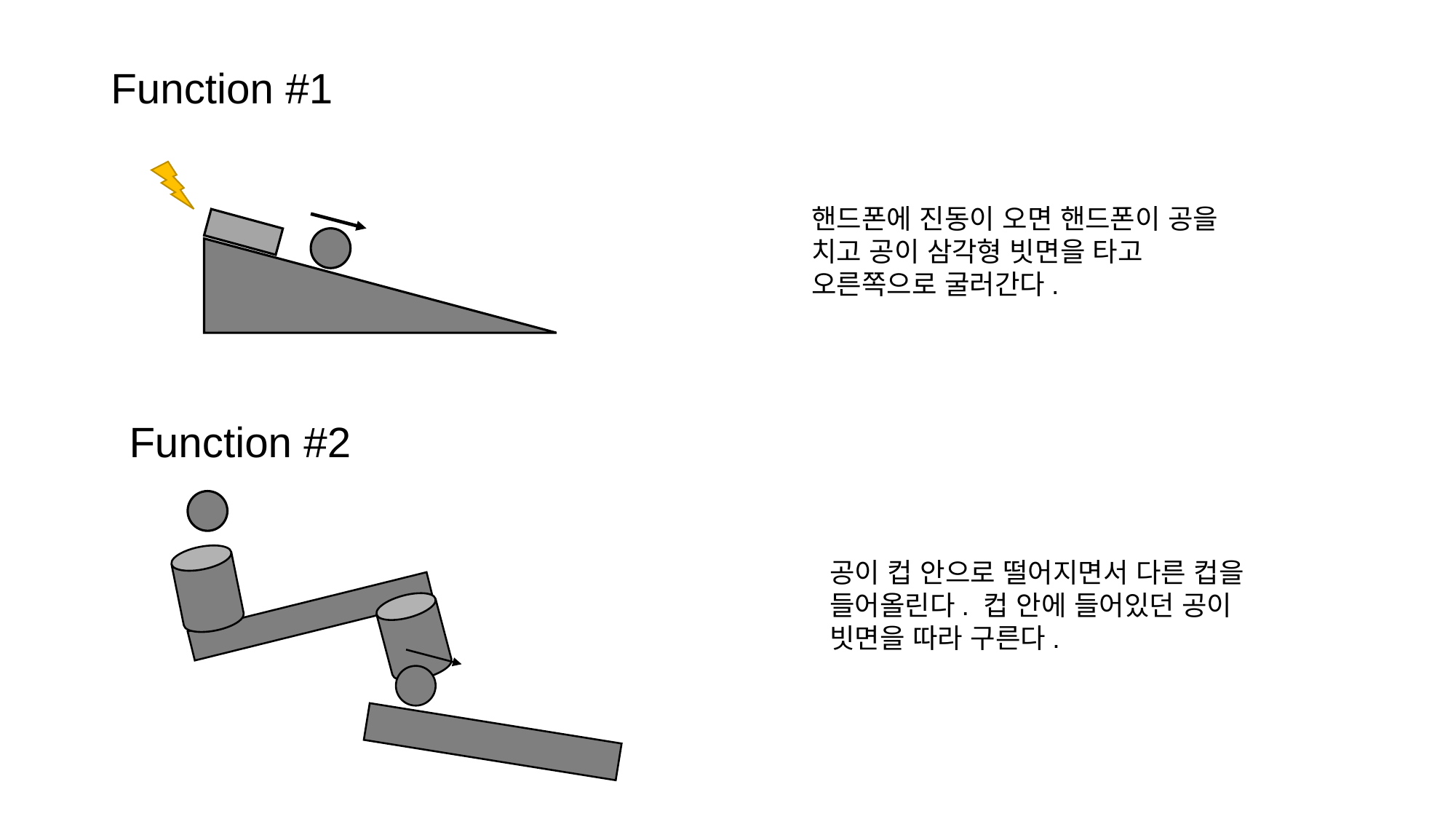

Function #1

핸드폰에 진동이 오면 핸드폰이 공을 치고 공이 삼각형 빗면을 타고 오른쪽으로 굴러간다.

Function #2

공이 컵 안으로 떨어지면서 다른 컵을 들어올린다. 컵 안에 들어있던 공이 빗면을 따라 구른다.